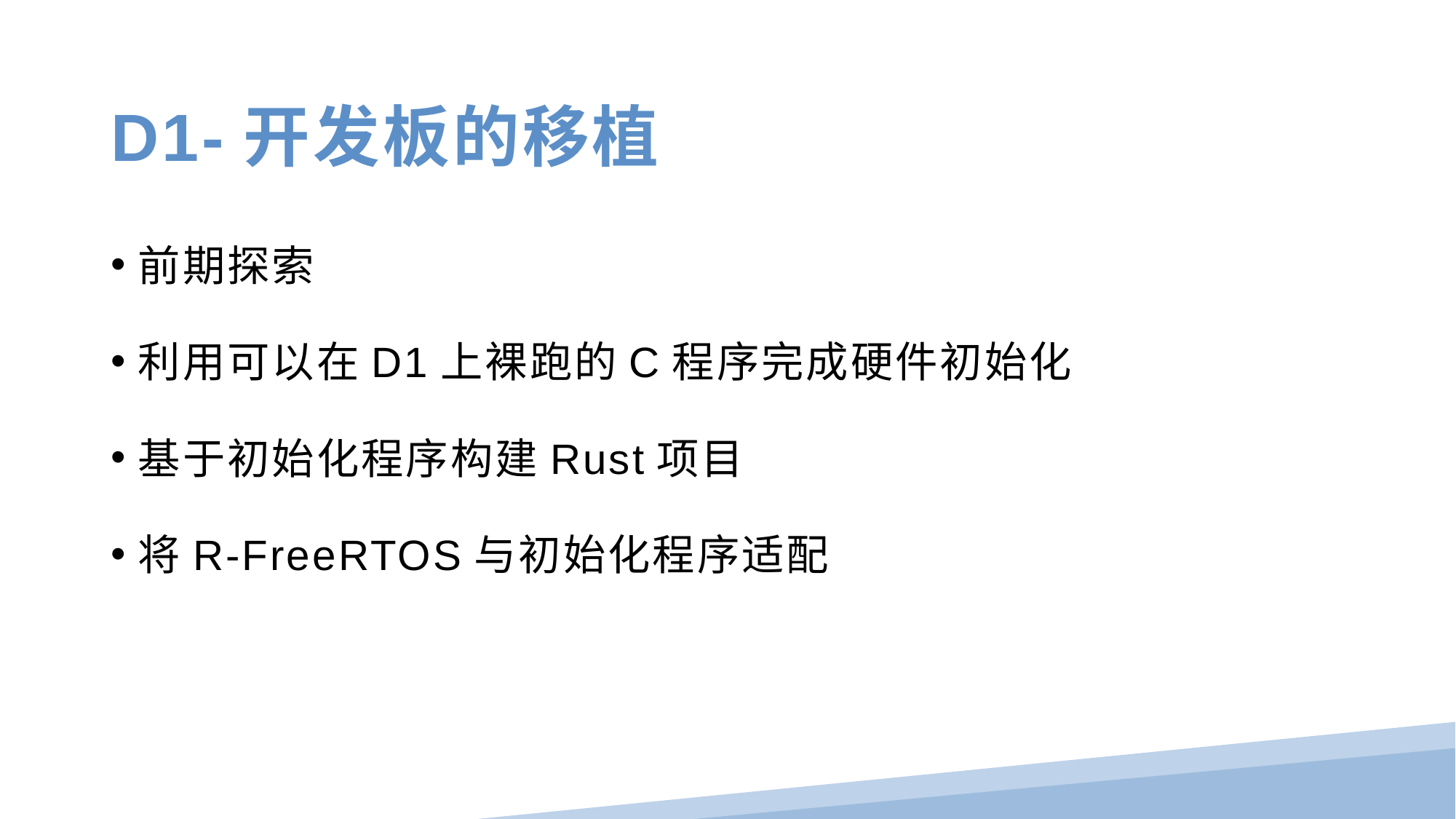

D1-开发板的移植
前期探索
利用可以在D1上裸跑的C程序完成硬件初始化
基于初始化程序构建Rust项目
将R-FreeRTOS与初始化程序适配